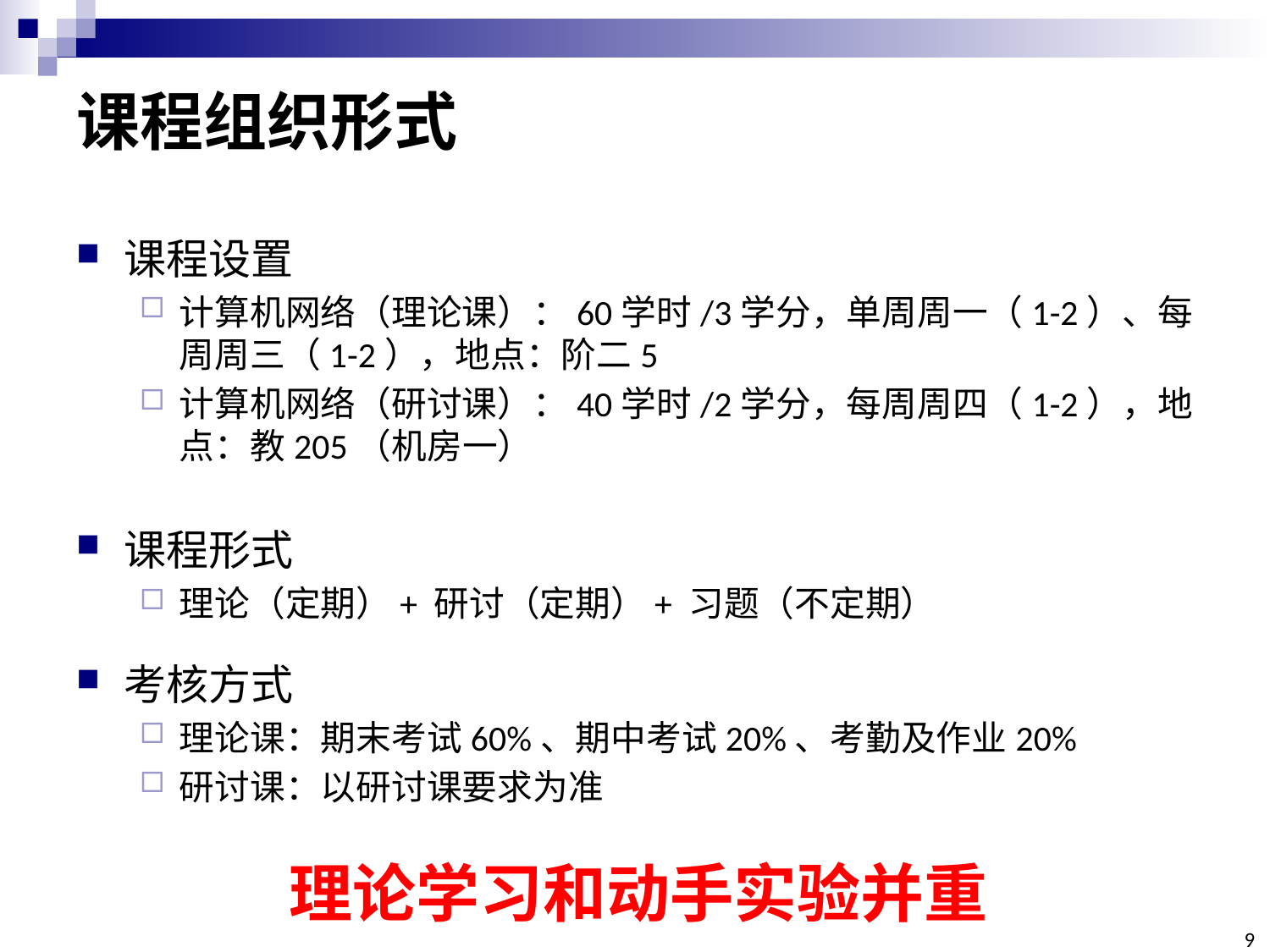

# 课程组织形式
课程设置
计算机网络（理论课）：60学时/3学分，单周周一（1-2）、每周周三（1-2），地点：阶二5
计算机网络（研讨课）：40学时/2学分，每周周四（1-2），地点：教205（机房一）
课程形式
理论（定期）+ 研讨（定期）+ 习题（不定期）
考核方式
理论课：期末考试60%、期中考试20%、考勤及作业20%
研讨课：以研讨课要求为准
理论学习和动手实验并重
9